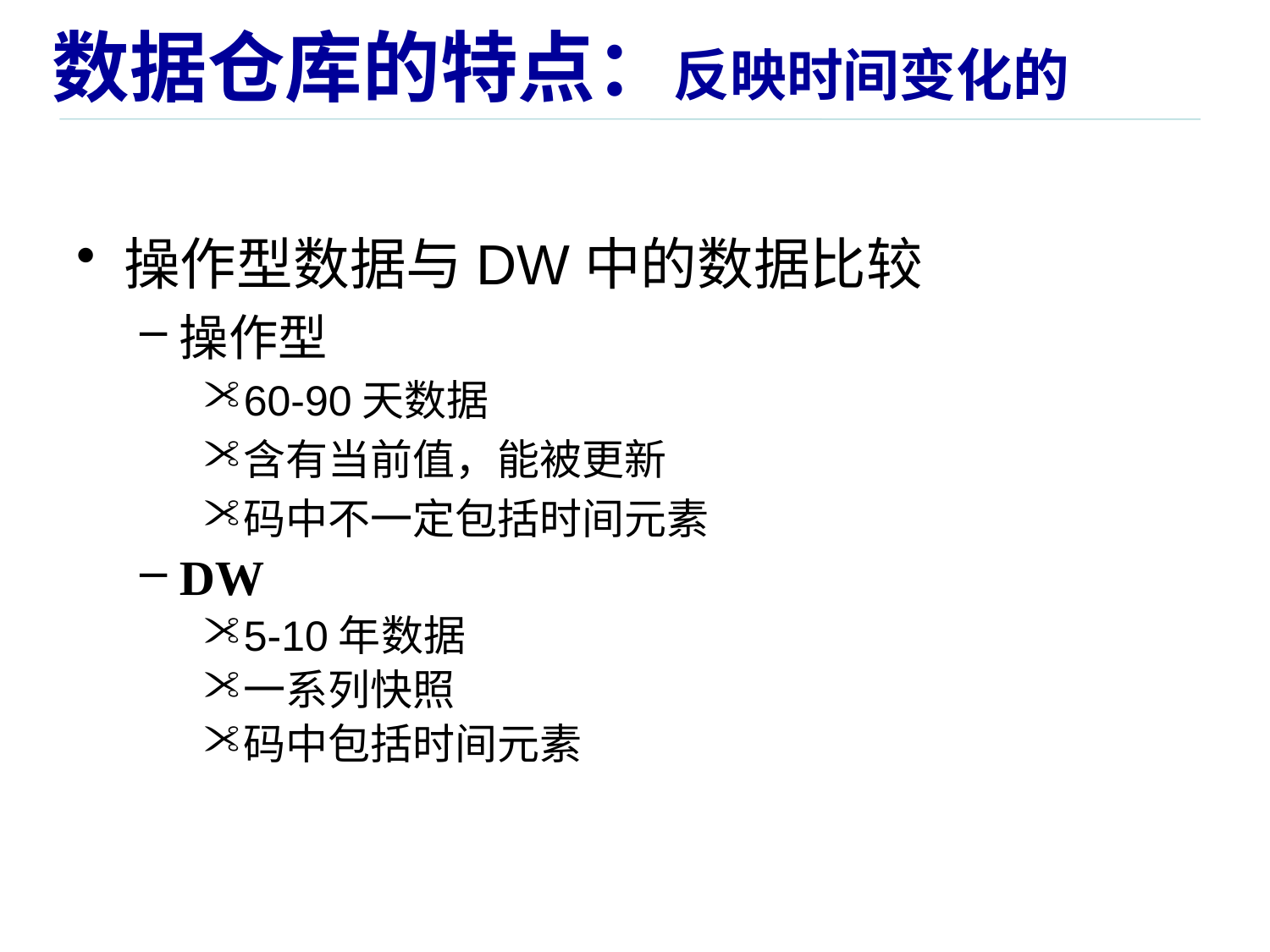

# 数据仓库的特点：反映时间变化的
操作型数据与DW中的数据比较
操作型
60-90天数据
含有当前值，能被更新
码中不一定包括时间元素
DW
5-10年数据
一系列快照
码中包括时间元素